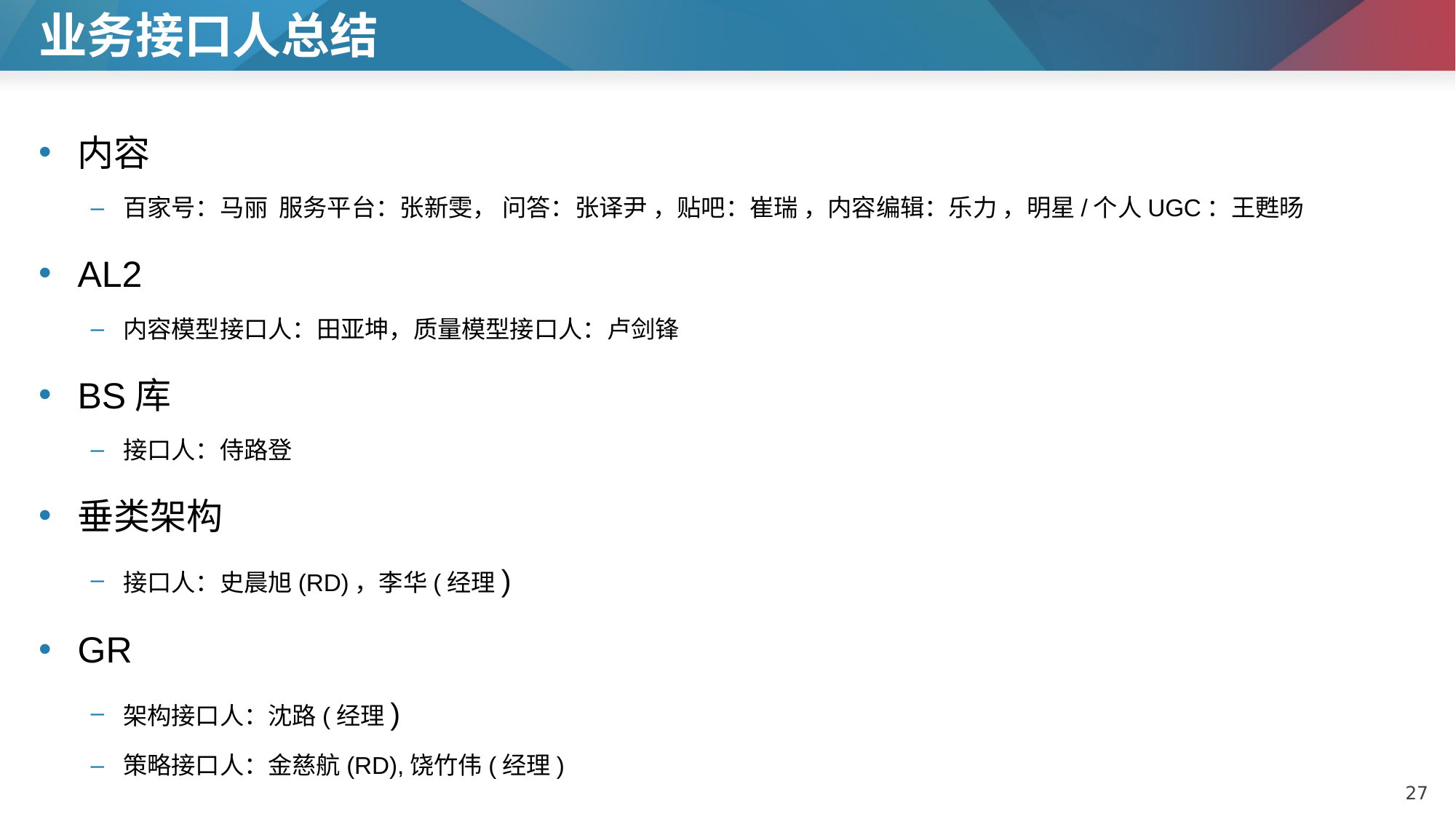

# 业务接口人总结
内容
百家号：马丽  服务平台：张新雯， 问答：张译尹 ，贴吧：崔瑞 ，内容编辑：乐力 ，明星/个人UGC：王甦旸
AL2
内容模型接口人：田亚坤，质量模型接口人：卢剑锋
BS库
接口人：侍路登
垂类架构
接口人：史晨旭(RD)，李华(经理)
GR
架构接口人：沈路(经理)
策略接口人：金慈航(RD),饶竹伟(经理)